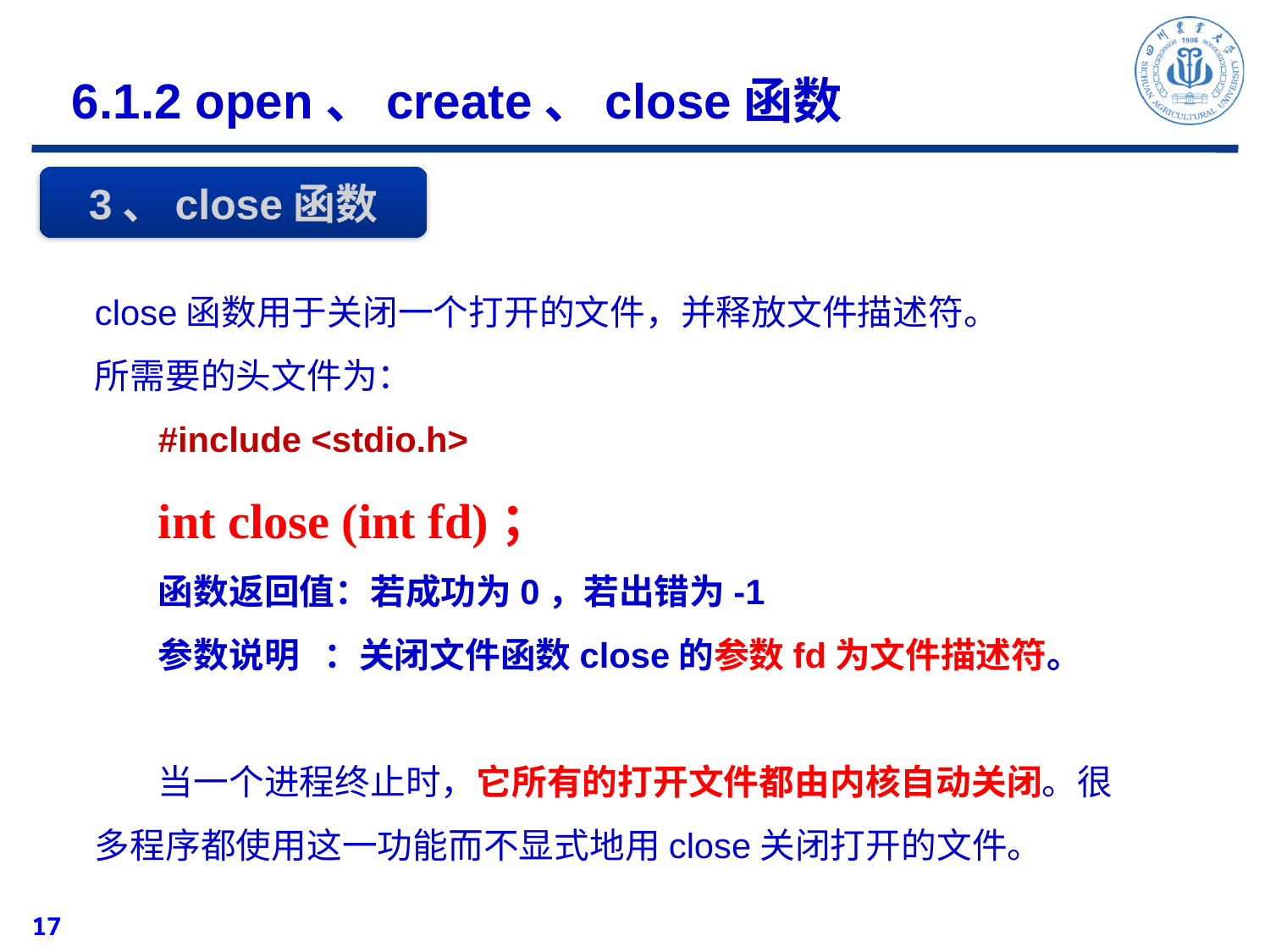

6.1.2 open、create、close函数
3、close函数
close函数用于关闭一个打开的文件，并释放文件描述符。
所需要的头文件为：
#include <stdio.h>
int close (int fd)；
函数返回值：若成功为0，若出错为-1
参数说明   ：关闭文件函数close的参数fd为文件描述符。

当一个进程终止时，它所有的打开文件都由内核自动关闭。很多程序都使用这一功能而不显式地用close关闭打开的文件。